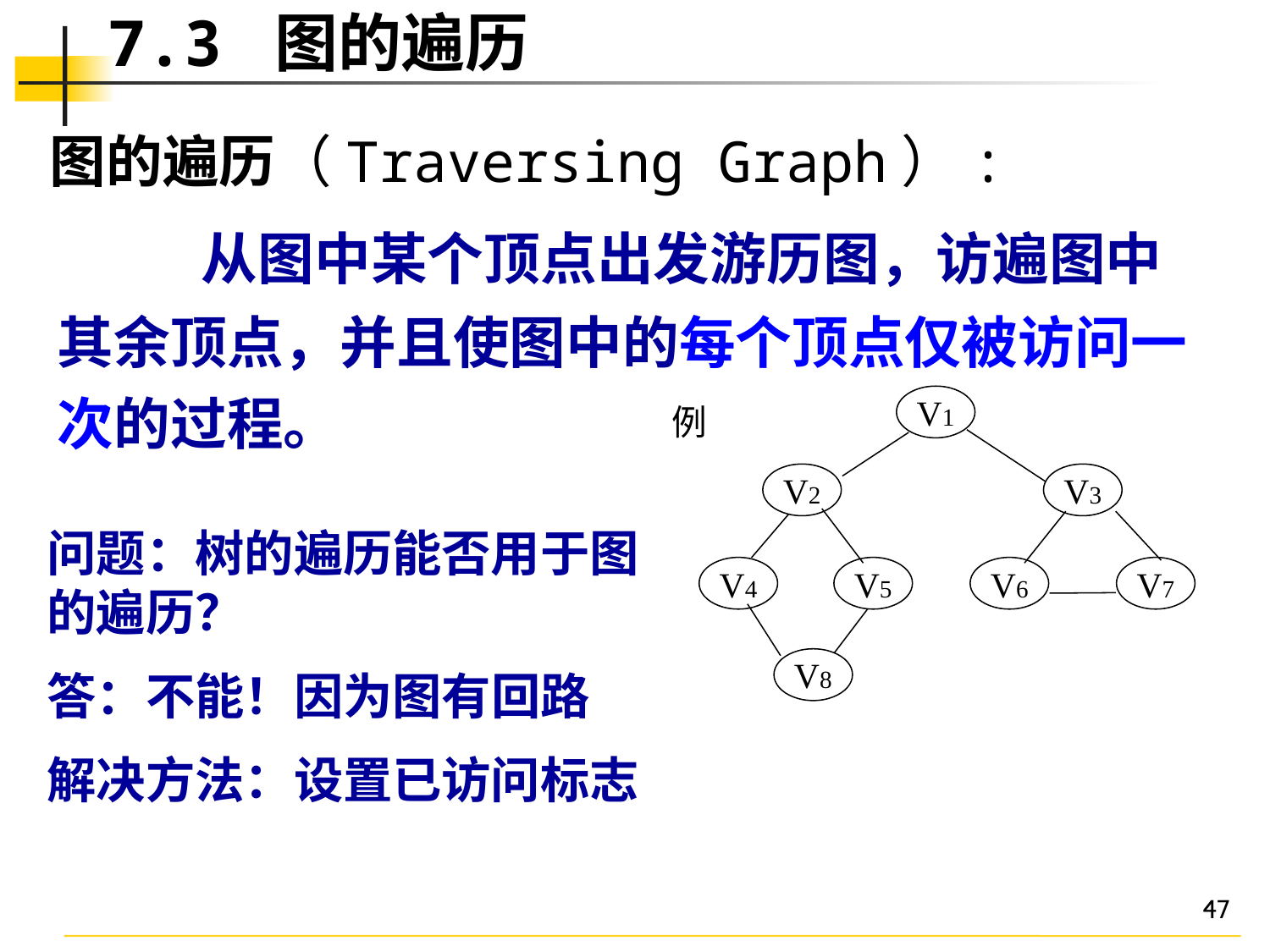

7.3 图的遍历
图的遍历（Traversing Graph）:
        从图中某个顶点出发游历图，访遍图中其余顶点，并且使图中的每个顶点仅被访问一次的过程。
V1
例

V2
V3

V4
V5
V6
V7

V8

问题：树的遍历能否用于图的遍历？
答：不能！因为图有回路
解决方法：设置已访问标志
47